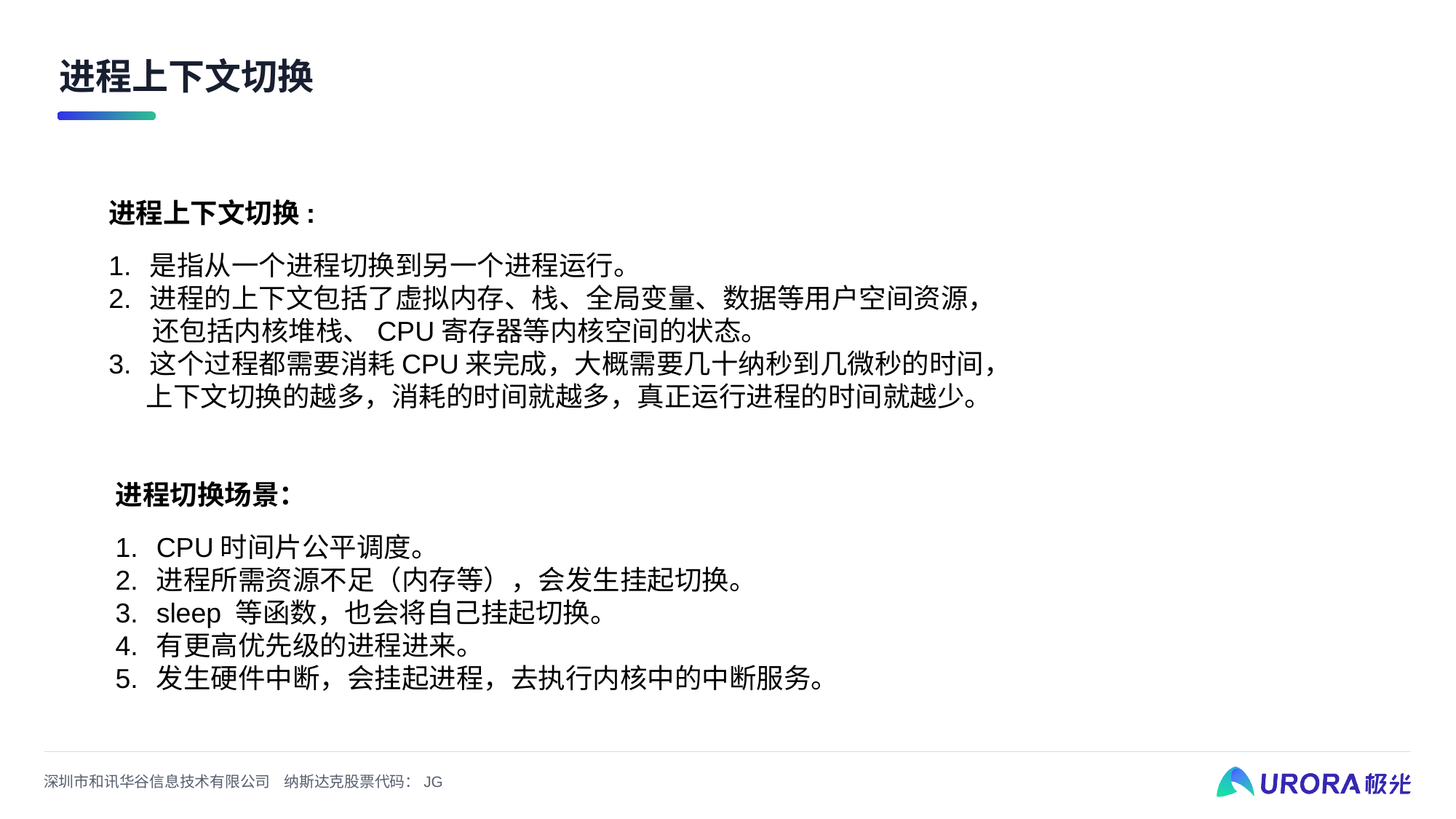

# 进程上下文切换
进程上下文切换:
是指从一个进程切换到另一个进程运行。
进程的上下文包括了虚拟内存、栈、全局变量、数据等用户空间资源，
      还包括内核堆栈、CPU寄存器等内核空间的状态。
这个过程都需要消耗CPU来完成，大概需要几十纳秒到几微秒的时间，
     上下文切换的越多，消耗的时间就越多，真正运行进程的时间就越少。
进程切换场景：
CPU时间片公平调度。
进程所需资源不足（内存等），会发生挂起切换。
sleep 等函数，也会将自己挂起切换。
有更高优先级的进程进来。
发生硬件中断，会挂起进程，去执行内核中的中断服务。